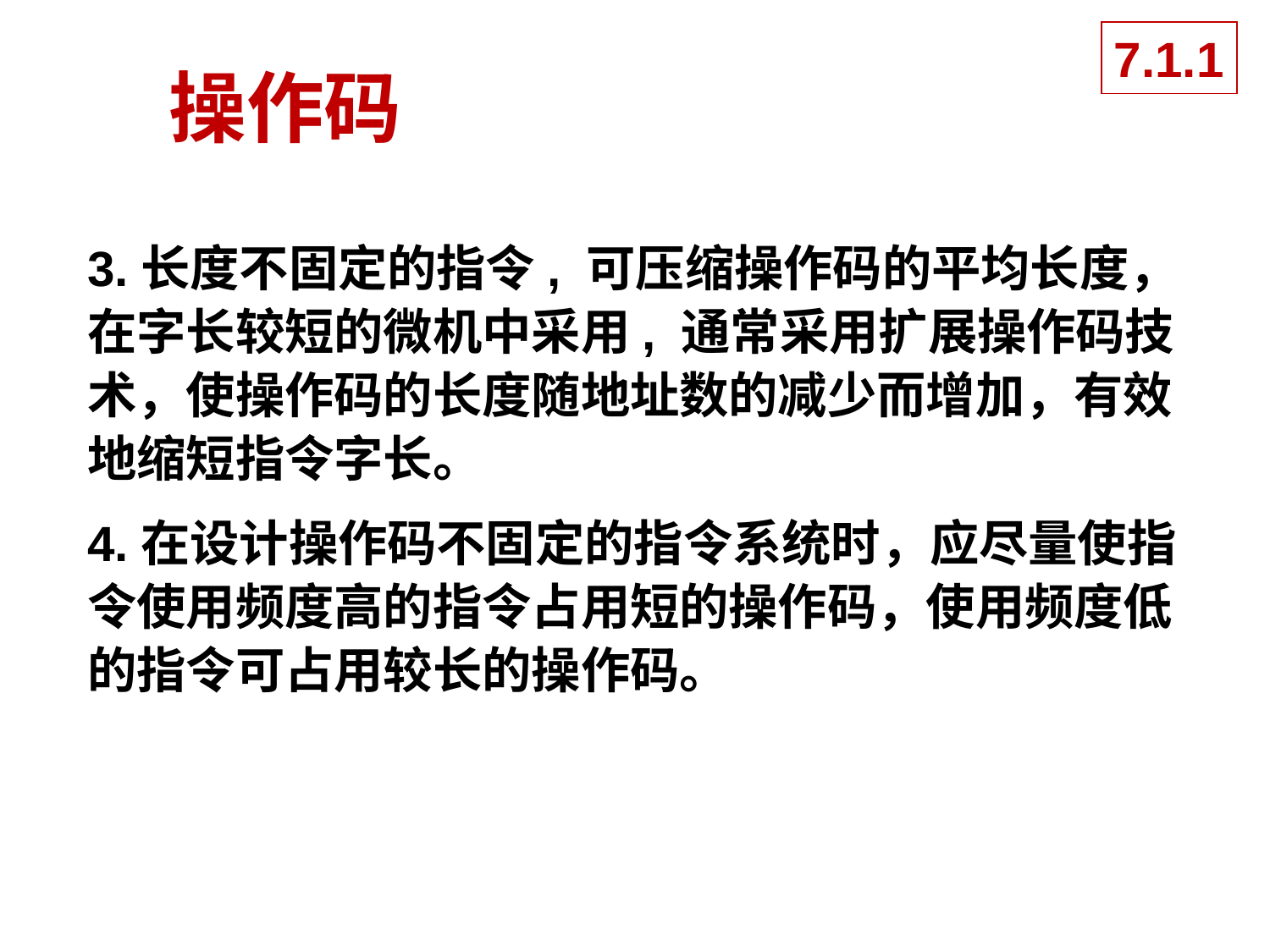

7.1.1
# 操作码
3.长度不固定的指令, 可压缩操作码的平均长度，在字长较短的微机中采用, 通常采用扩展操作码技术，使操作码的长度随地址数的减少而增加，有效地缩短指令字长。
4.在设计操作码不固定的指令系统时，应尽量使指令使用频度高的指令占用短的操作码，使用频度低的指令可占用较长的操作码。